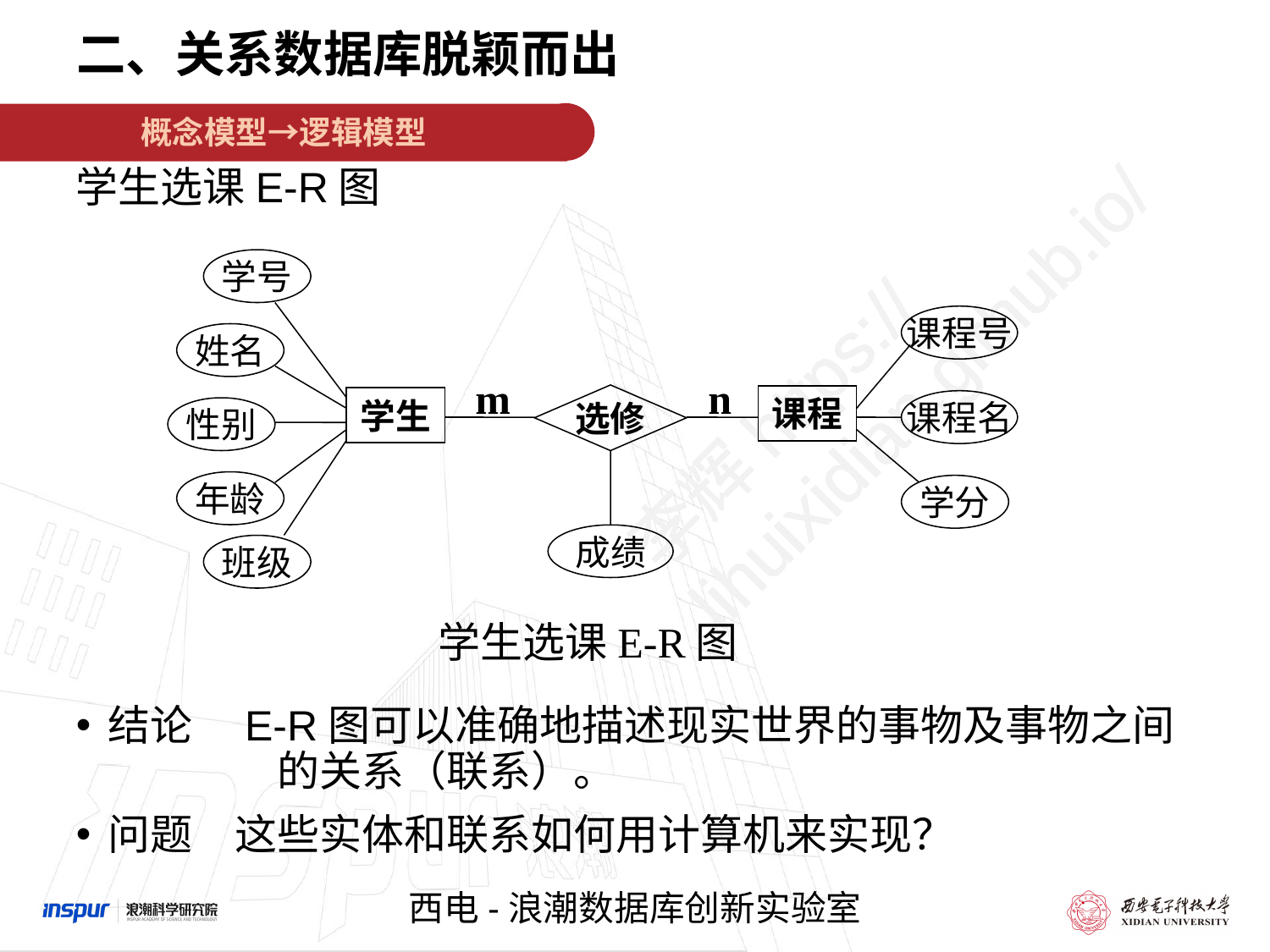

二、关系数据库脱颖而出

概念模型→逻辑模型
学生选课E-R图

学号

课程号
姓名

m
n
选修
课程
学生
课程名
性别

年龄
学分
成绩
班级
学生选课E-R图
结论　E-R图可以准确地描述现实世界的事物及事物之间　　　　的关系（联系）。
问题　这些实体和联系如何用计算机来实现？